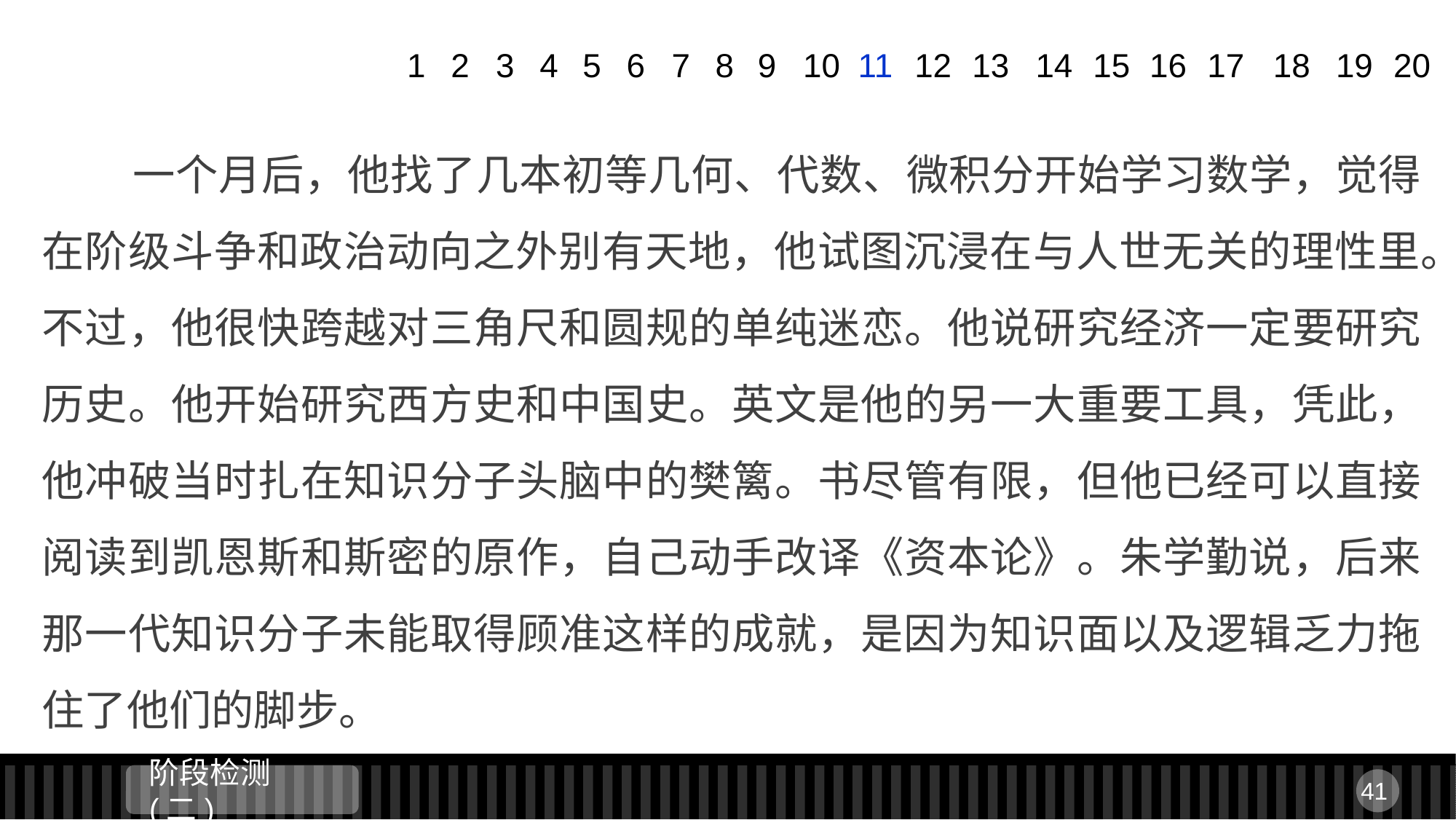

1
2
3
4
5
6
7
8
9
11
12
13
14
15
16
17
18
19
20
10
        一个月后，他找了几本初等几何、代数、微积分开始学习数学，觉得在阶级斗争和政治动向之外别有天地，他试图沉浸在与人世无关的理性里。不过，他很快跨越对三角尺和圆规的单纯迷恋。他说研究经济一定要研究历史。他开始研究西方史和中国史。英文是他的另一大重要工具，凭此，他冲破当时扎在知识分子头脑中的樊篱。书尽管有限，但他已经可以直接阅读到凯恩斯和斯密的原作，自己动手改译《资本论》。朱学勤说，后来那一代知识分子未能取得顾准这样的成就，是因为知识面以及逻辑乏力拖住了他们的脚步。